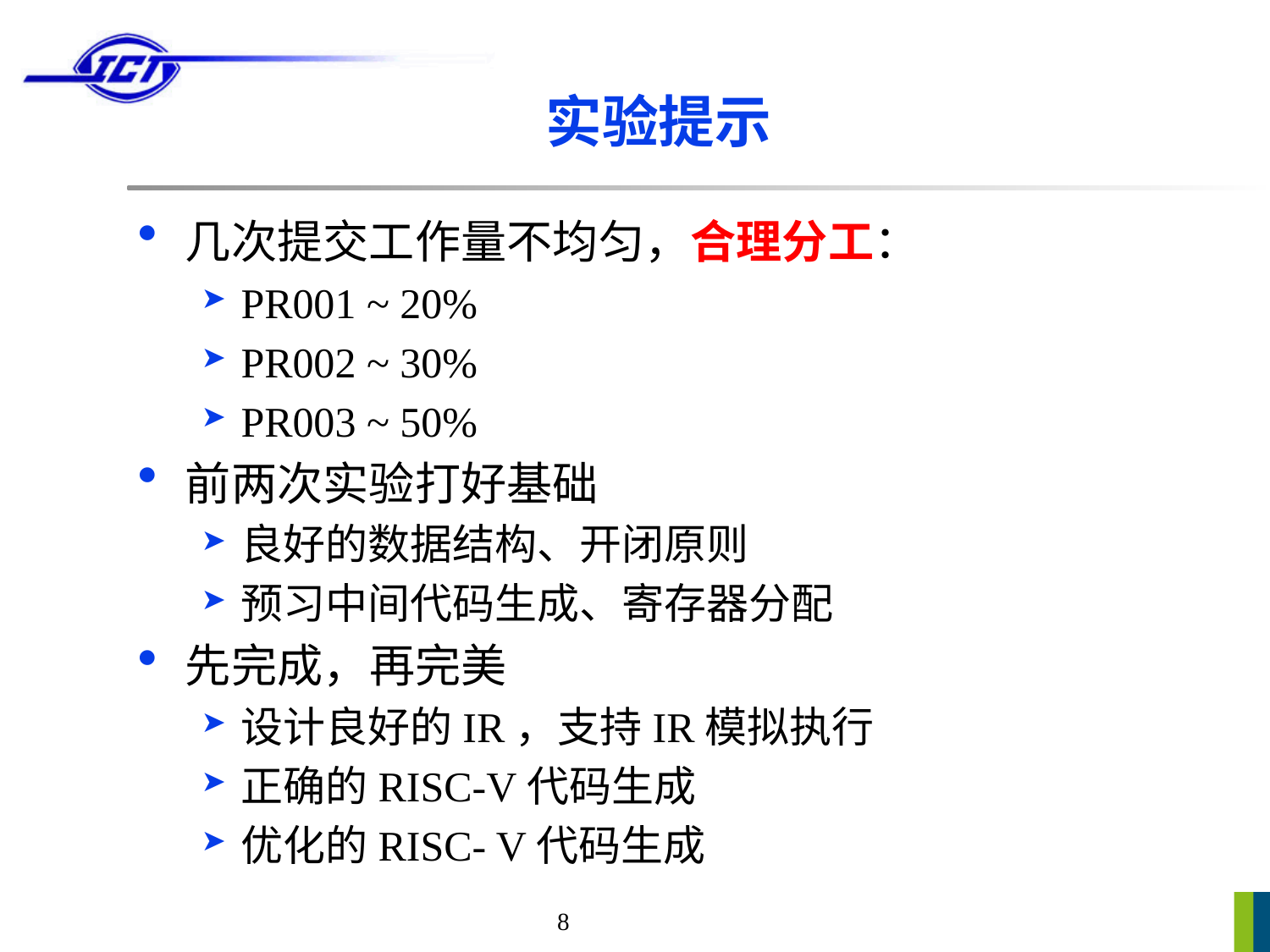

# 实验提示
几次提交工作量不均匀，合理分工：
PR001 ~ 20%
PR002 ~ 30%
PR003 ~ 50%
前两次实验打好基础
良好的数据结构、开闭原则
预习中间代码生成、寄存器分配
先完成，再完美
设计良好的IR，支持IR模拟执行
正确的RISC-V代码生成
优化的RISC- V代码生成